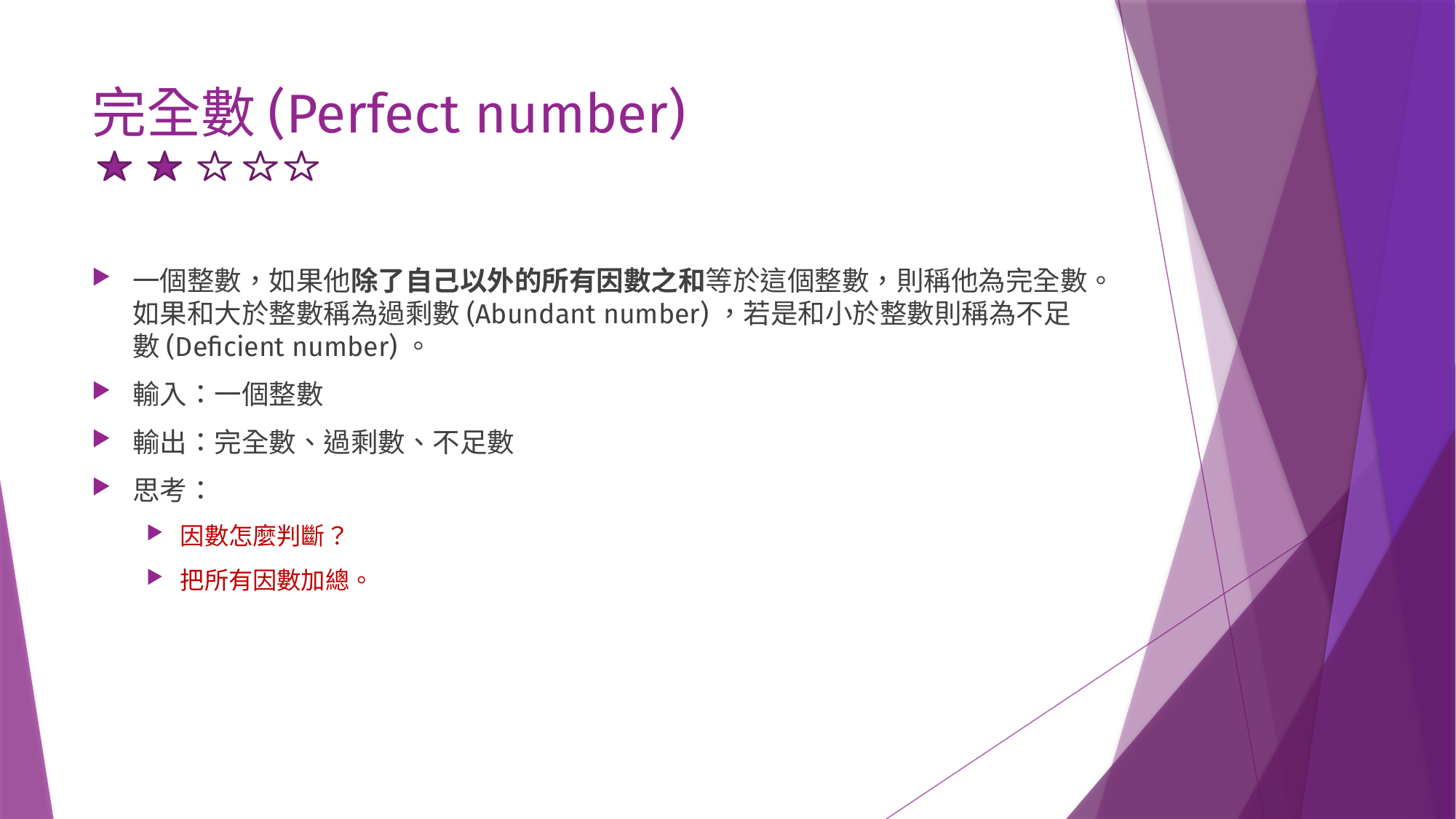

# 完全數(Perfect number)

一個整數，如果他除了自己以外的所有因數之和等於這個整數，則稱他為完全數。如果和大於整數稱為過剩數(Abundant number)，若是和小於整數則稱為不足數(Deficient number)。
輸入：一個整數
輸出：完全數、過剩數、不足數
思考：
因數怎麼判斷？
把所有因數加總。